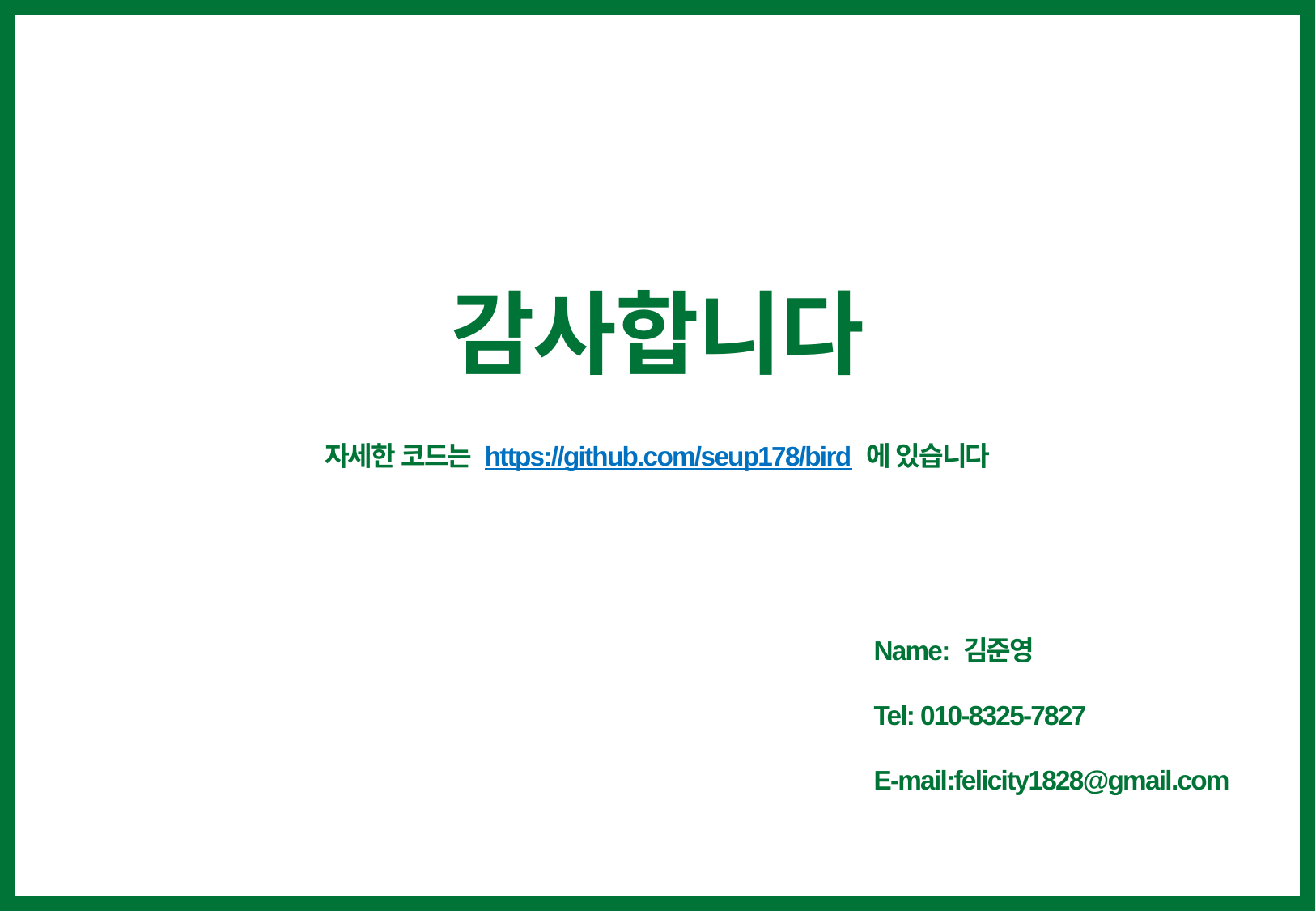

감사합니다
자세한 코드는 https://github.com/seup178/bird 에 있습니다
Name: 김준영

Tel: 010-8325-7827

E-mail:felicity1828@gmail.com